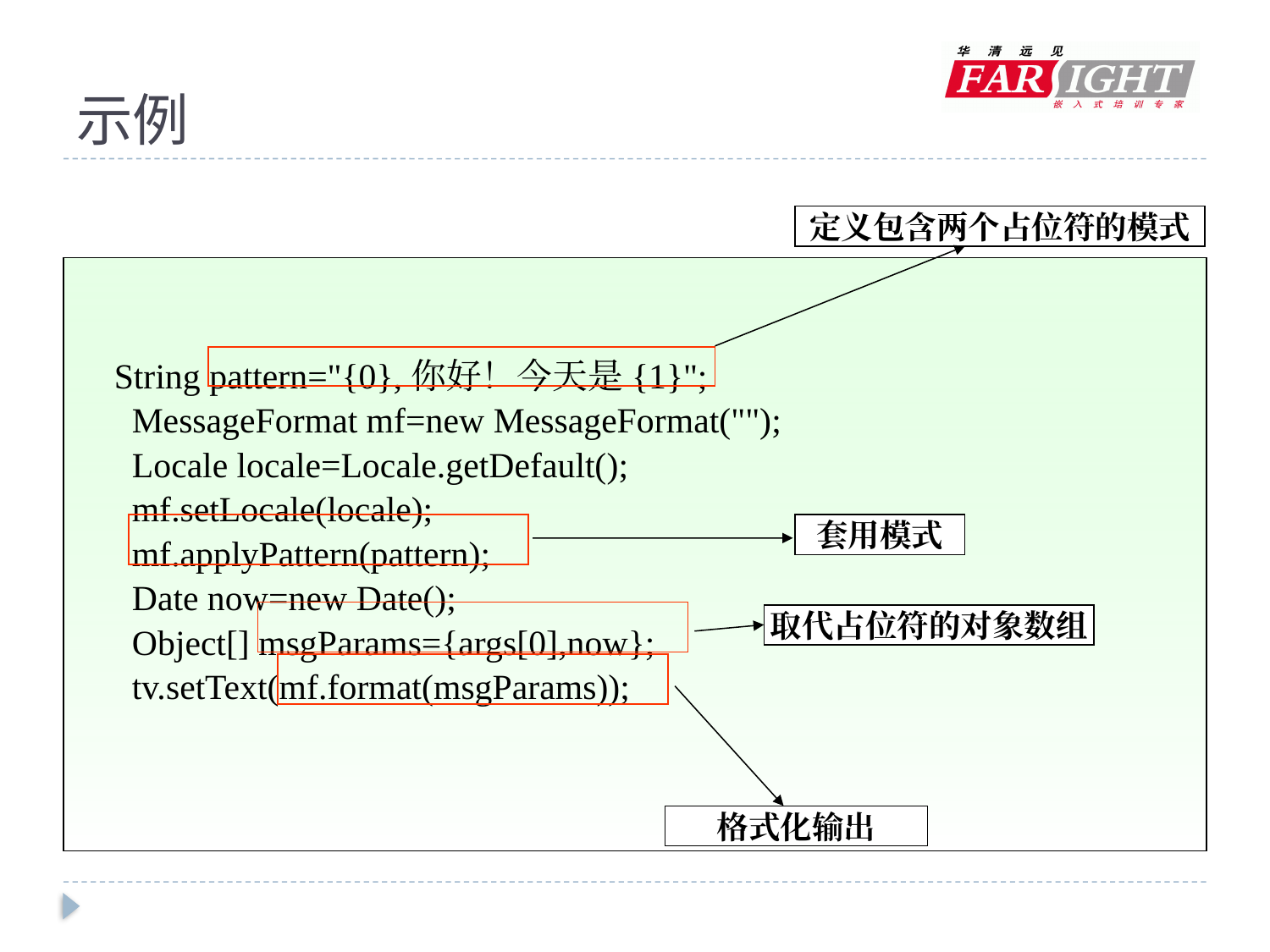

# 示例
定义包含两个占位符的模式

	String pattern="{0},你好！今天是{1}";
	  MessageFormat mf=new MessageFormat("");
	  Locale locale=Locale.getDefault();
	  mf.setLocale(locale);
	  mf.applyPattern(pattern);
	  Date now=new Date();
	  Object[] msgParams={args[0],now};
	  tv.setText(mf.format(msgParams));

套用模式

取代占位符的对象数组

格式化输出